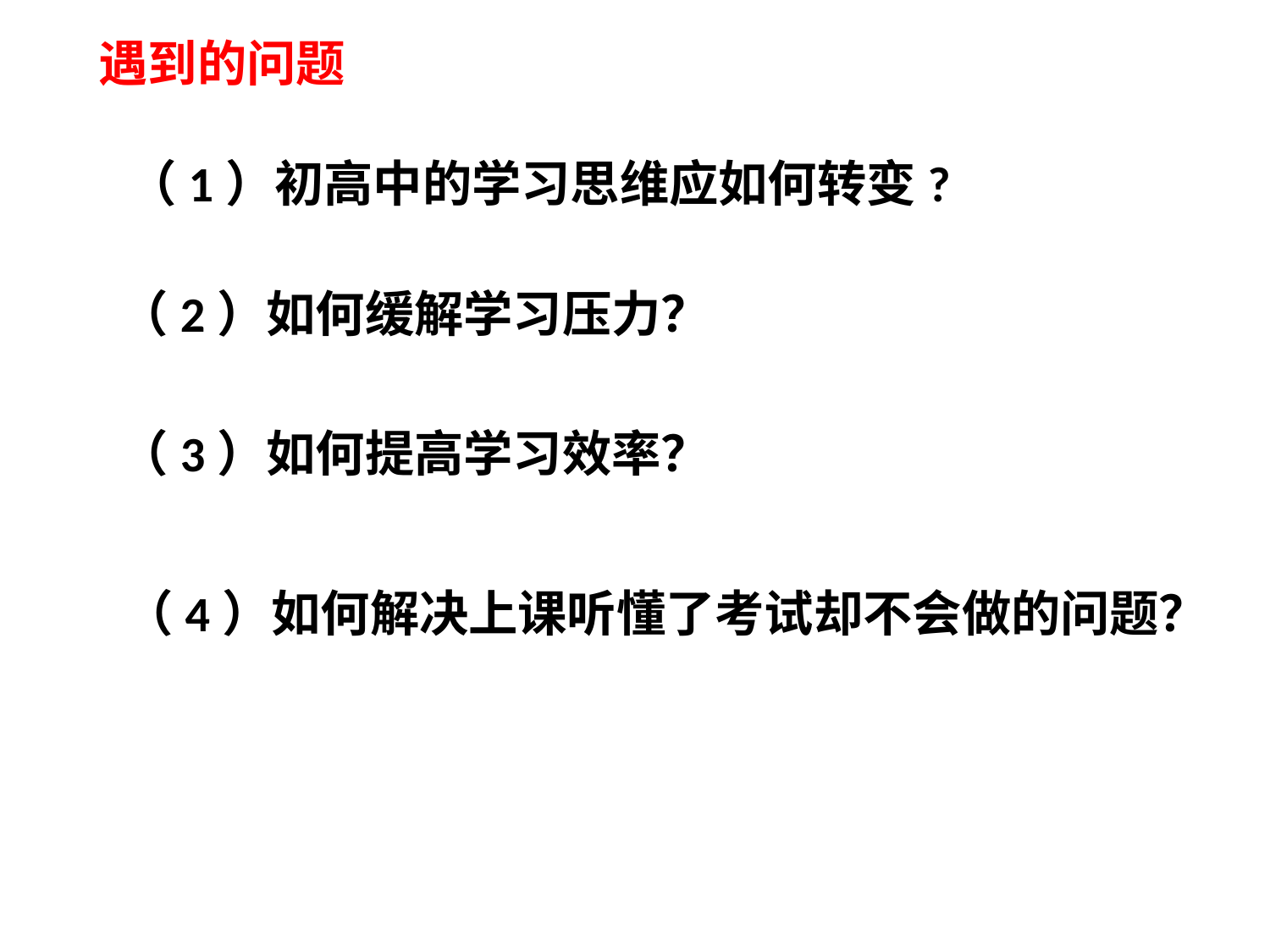

遇到的问题
（1）初高中的学习思维应如何转变?
（2）如何缓解学习压力？
（3）如何提高学习效率？
（4）如何解决上课听懂了考试却不会做的问题？